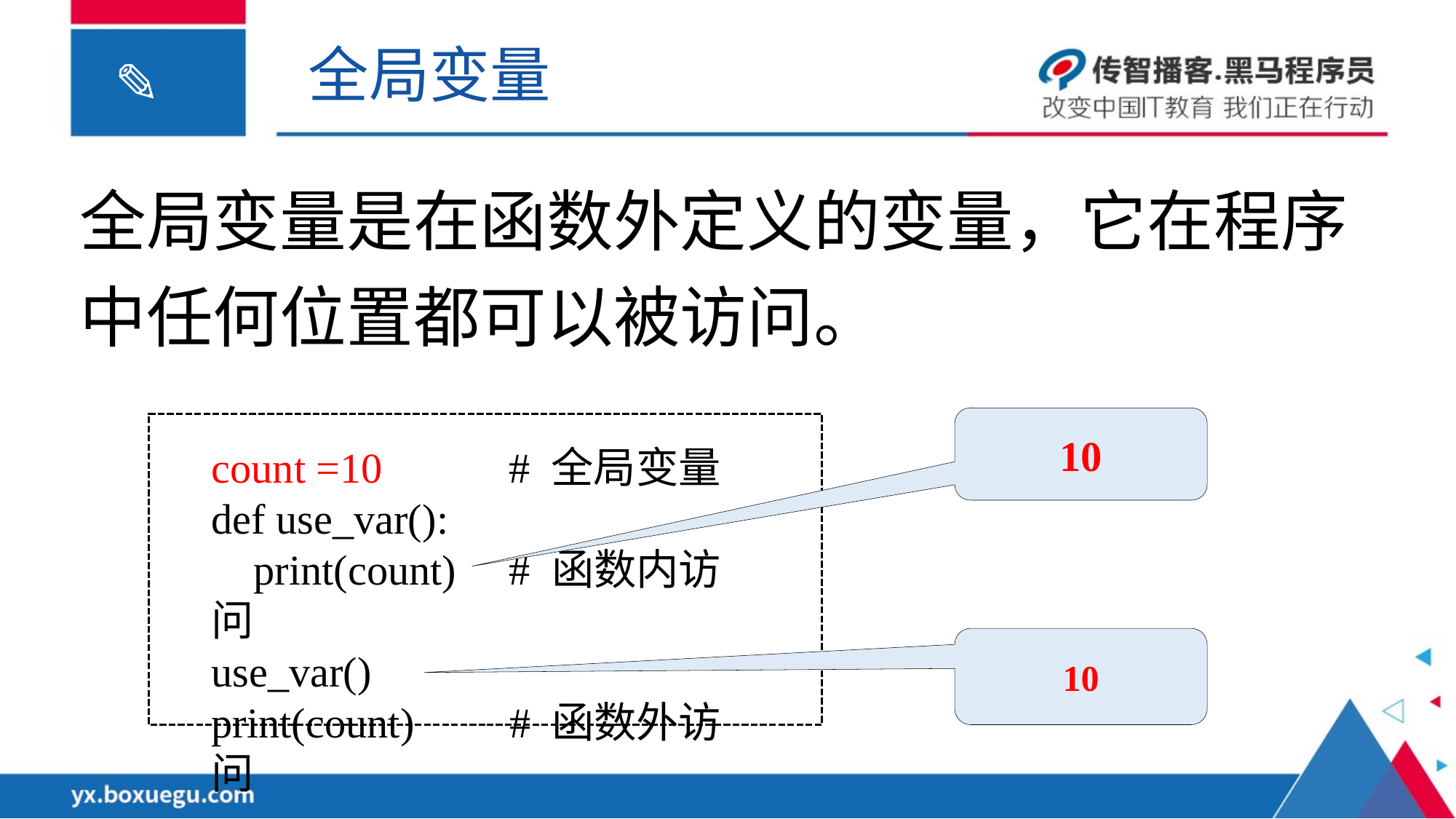

全局变量
全局变量是在函数外定义的变量，它在程序中任何位置都可以被访问。
10

count =10            # 全局变量
def use_var():
    print(count)     # 函数内访问
use_var()
print(count)         # 函数外访问
10